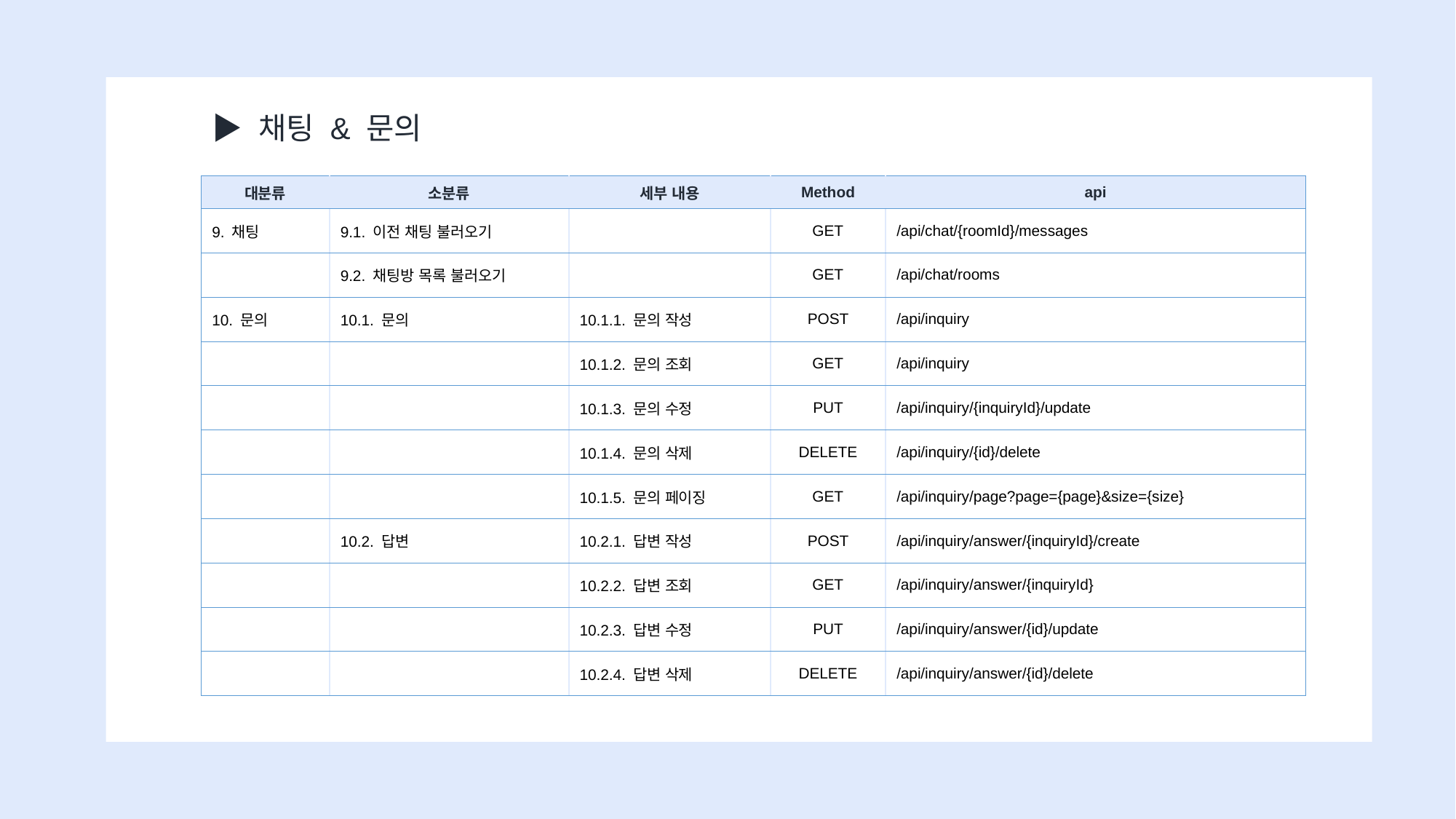

▶ 채팅 & 문의
| 대분류 | 소분류 | 세부 내용 | Method | api |
| --- | --- | --- | --- | --- |
| 9. 채팅 | 9.1. 이전 채팅 불러오기 |  | GET | /api/chat/{roomId}/messages |
|  | 9.2. 채팅방 목록 불러오기 |  | GET | /api/chat/rooms |
| 10. 문의 | 10.1. 문의 | 10.1.1. 문의 작성 | POST | /api/inquiry |
|  |  | 10.1.2. 문의 조회 | GET | /api/inquiry |
|  |  | 10.1.3. 문의 수정 | PUT | /api/inquiry/{inquiryId}/update |
|  |  | 10.1.4. 문의 삭제 | DELETE | /api/inquiry/{id}/delete |
|  |  | 10.1.5. 문의 페이징 | GET | /api/inquiry/page?page={page}&size={size} |
|  | 10.2. 답변 | 10.2.1. 답변 작성 | POST | /api/inquiry/answer/{inquiryId}/create |
|  |  | 10.2.2. 답변 조회 | GET | /api/inquiry/answer/{inquiryId} |
|  |  | 10.2.3. 답변 수정 | PUT | /api/inquiry/answer/{id}/update |
|  |  | 10.2.4. 답변 삭제 | DELETE | /api/inquiry/answer/{id}/delete |